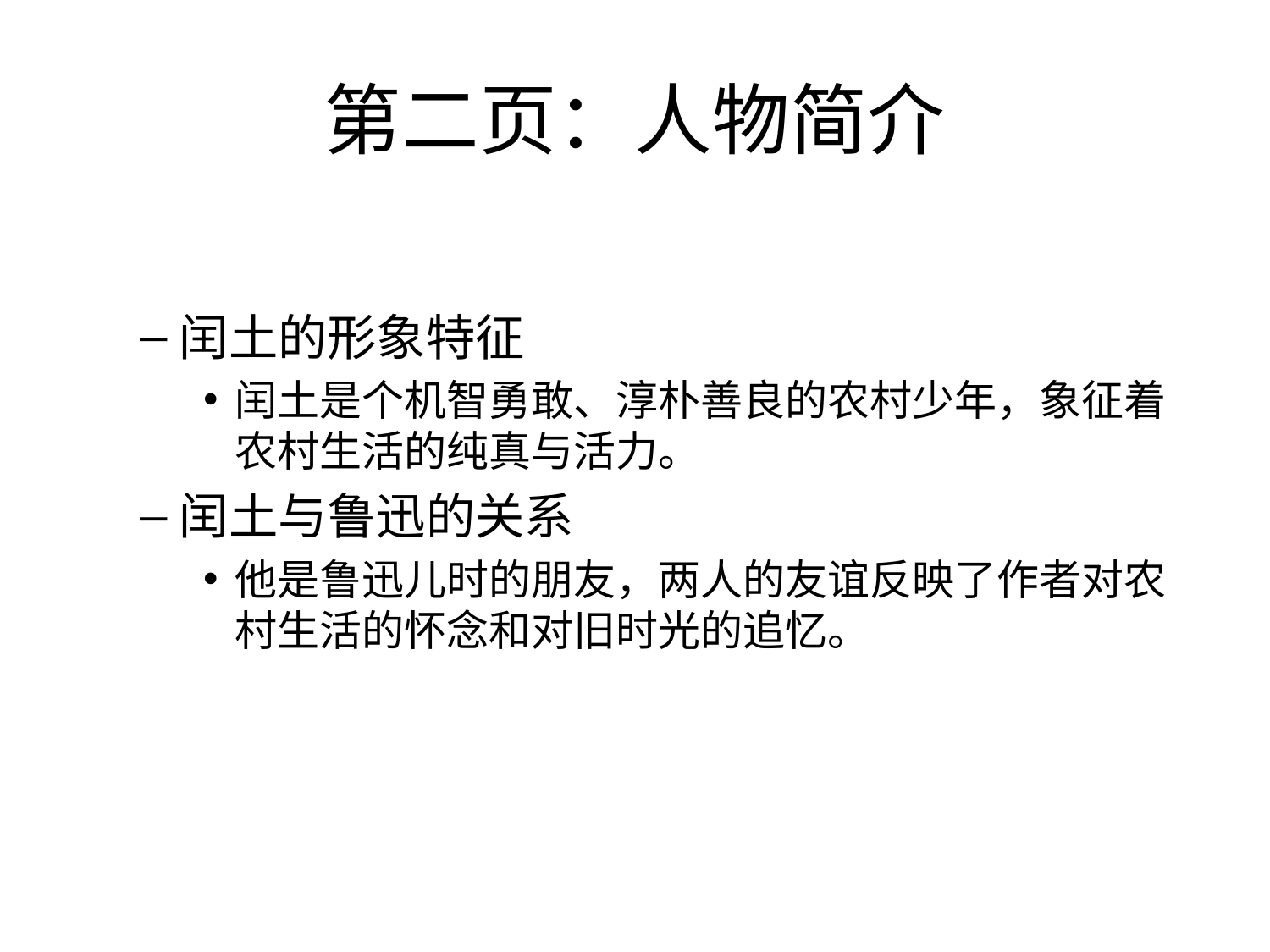

# 第二页：人物简介

闰土的形象特征
闰土是个机智勇敢、淳朴善良的农村少年，象征着农村生活的纯真与活力。
闰土与鲁迅的关系
他是鲁迅儿时的朋友，两人的友谊反映了作者对农村生活的怀念和对旧时光的追忆。